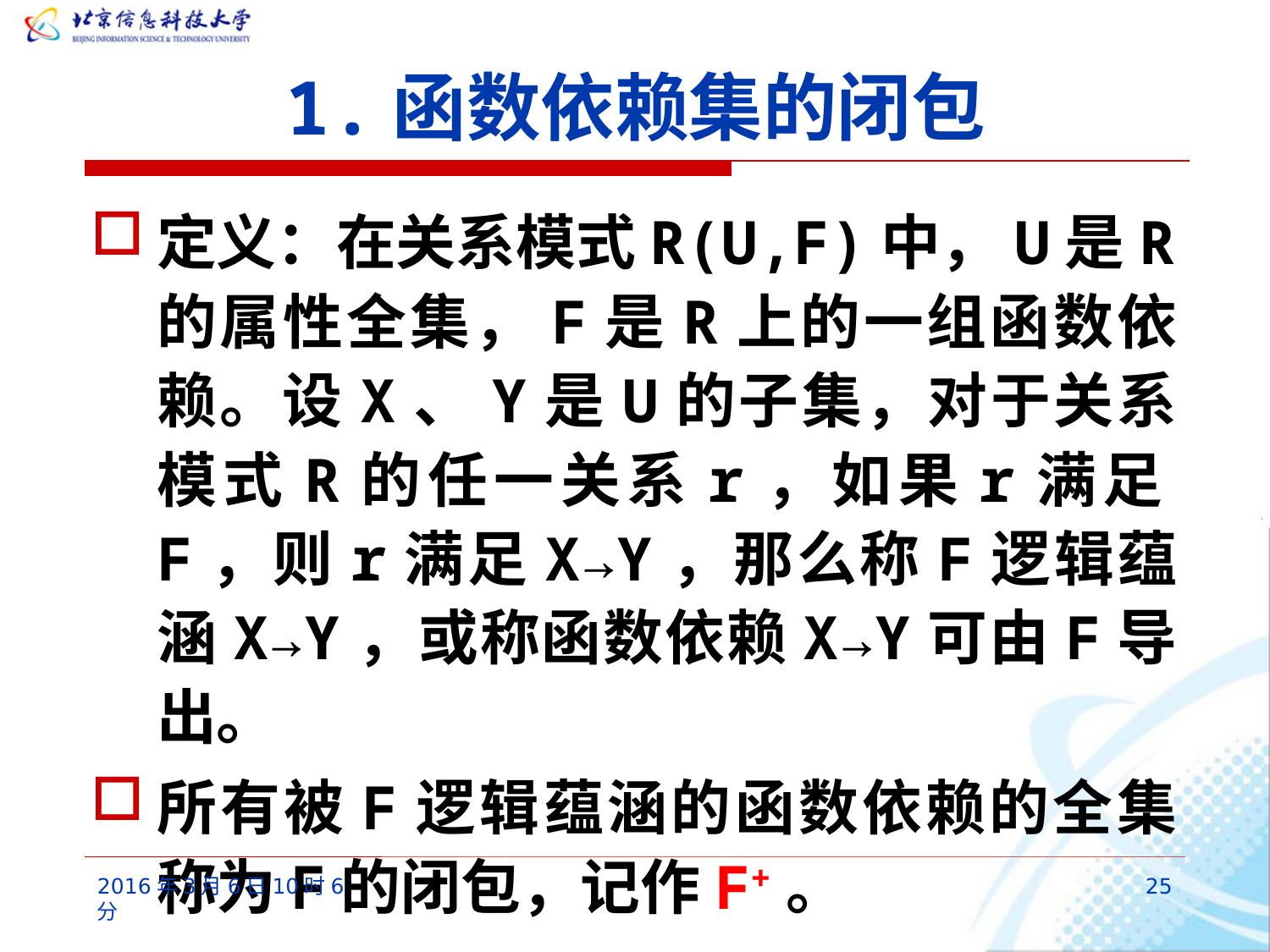

# 1.函数依赖集的闭包
定义：在关系模式R(U,F)中，U是R的属性全集，F是R上的一组函数依赖。设X、Y是U的子集，对于关系模式R的任一关系r，如果r满足F，则r满足X→Y，那么称F逻辑蕴涵X→Y，或称函数依赖X→Y可由F导出。
所有被F逻辑蕴涵的函数依赖的全集称为F的闭包，记作F+。
2016年3月6日10时6分
25